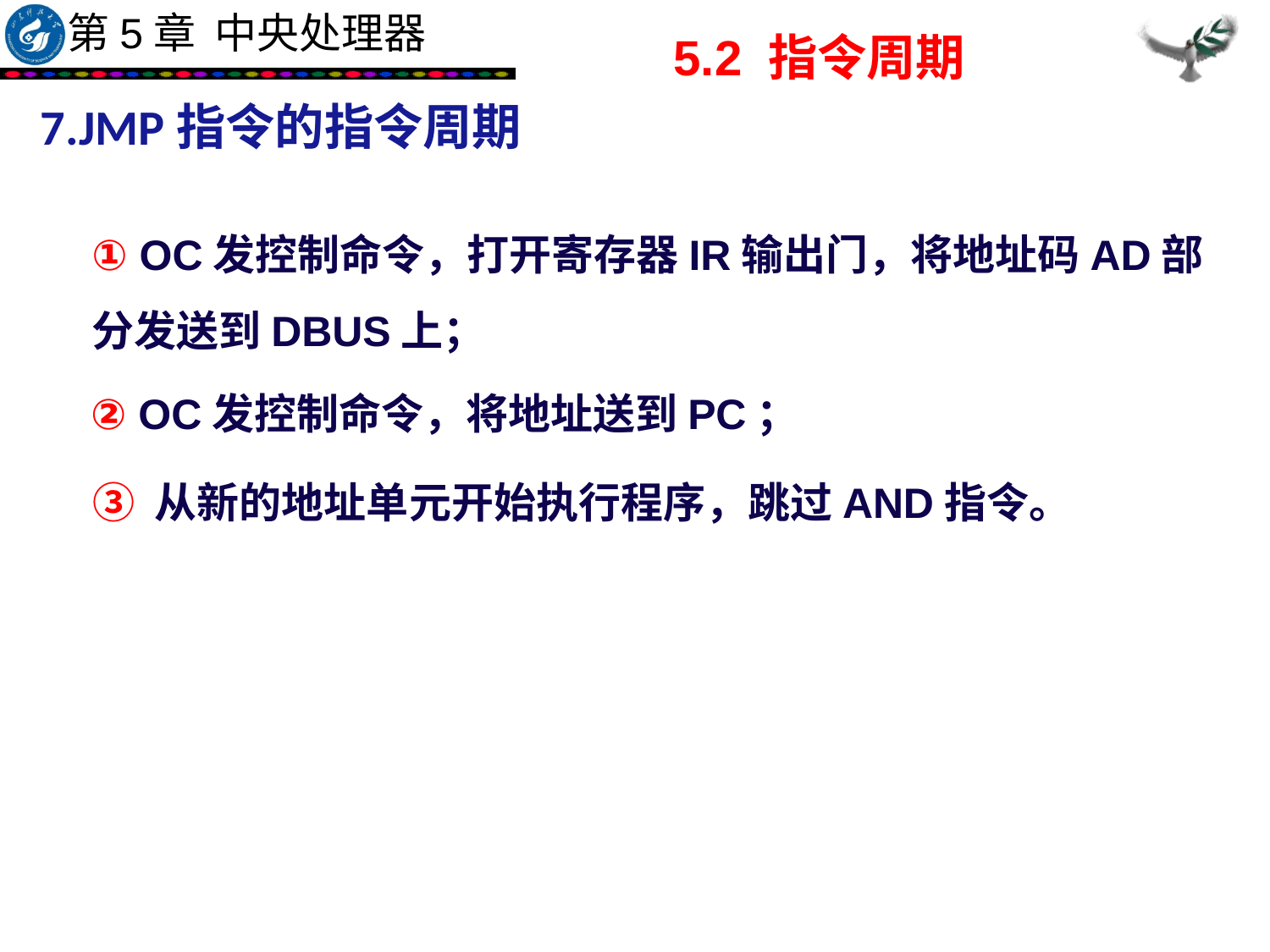

5.2 指令周期
7.JMP指令的指令周期
① OC发控制命令，打开寄存器IR输出门，将地址码AD部分发送到DBUS上；
② OC发控制命令，将地址送到PC；
③ 从新的地址单元开始执行程序，跳过AND指令。